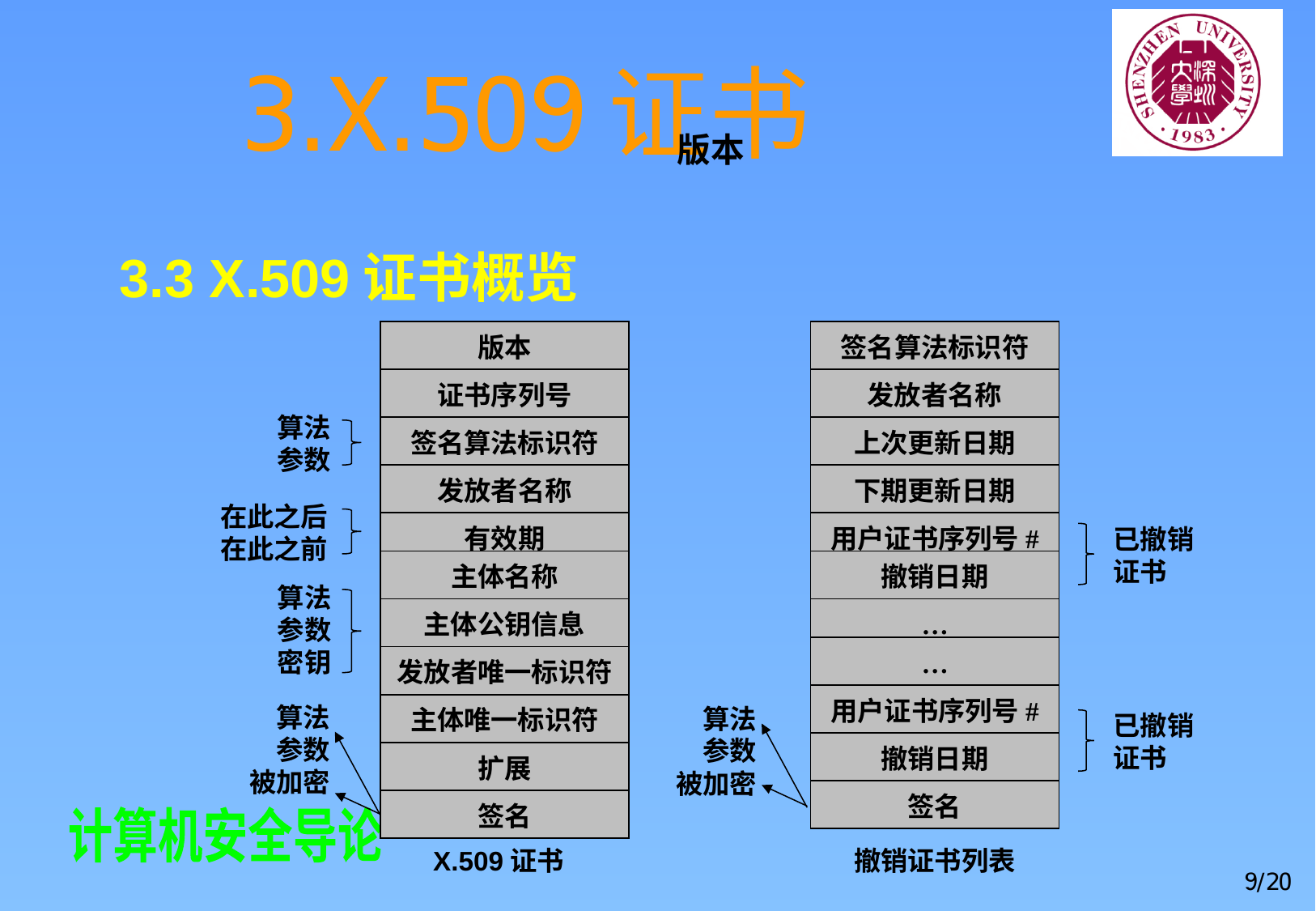

# 3.X.509证书
版本

3.3 X.509证书概览

版本
签名算法标识符

证书序列号
发放者名称
算法
参数

签名算法标识符
上次更新日期

发放者名称
下期更新日期
在此之后
在此之前

有效期
用户证书序列号#
已撤销
证书

主体名称
撤销日期
算法
参数
密钥

主体公钥信息
…

…

发放者唯一标识符

用户证书序列号#
算法
参数
被加密

算法
参数
被加密
主体唯一标识符
已撤销
证书

撤销日期

扩展

签名

签名
X.509证书
撤销证书列表
9/20